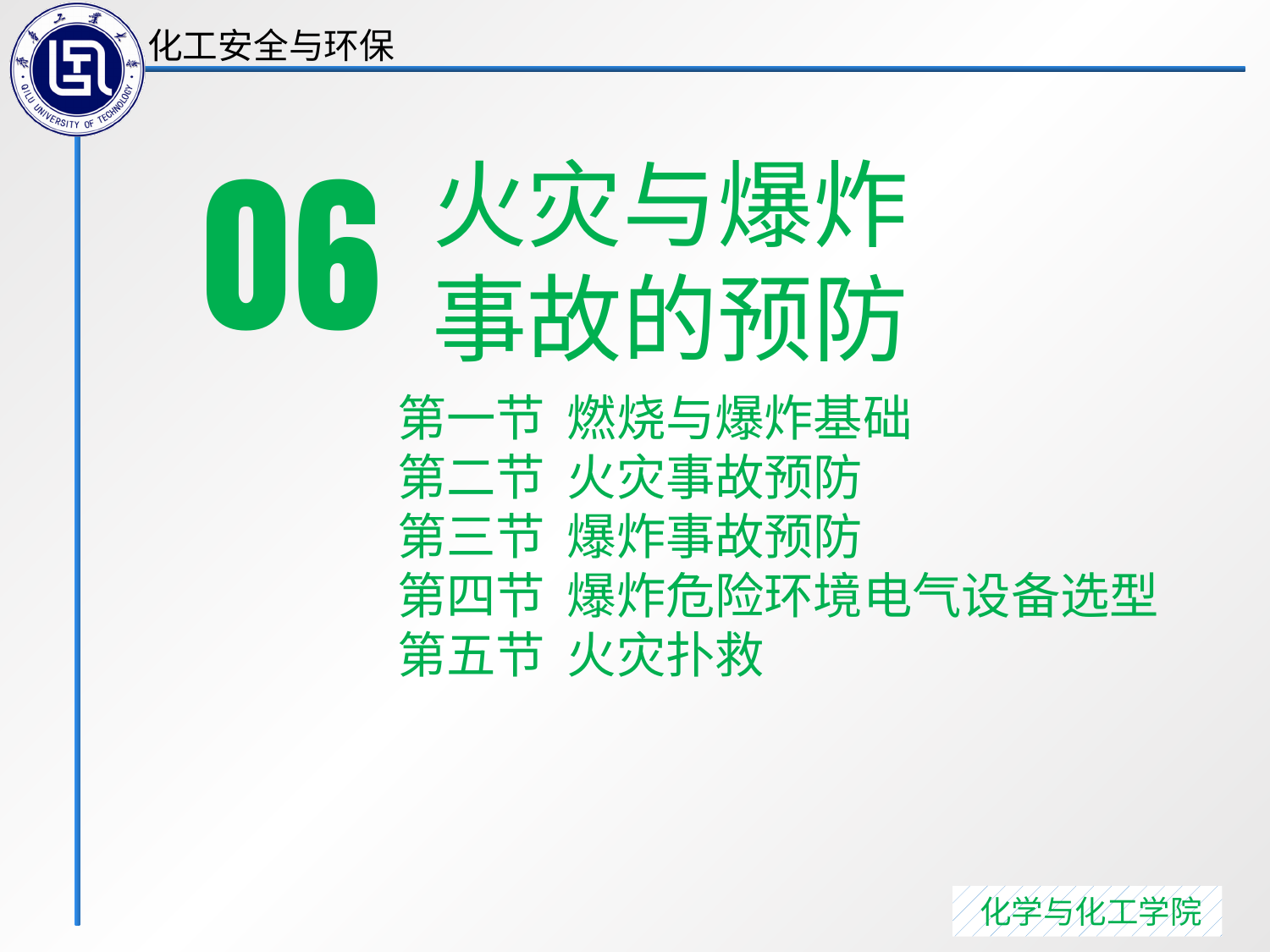

火灾与爆炸
事故的预防
06
第一节  燃烧与爆炸基础
第二节  火灾事故预防
第三节  爆炸事故预防
第四节  爆炸危险环境电气设备选型
第五节  火灾扑救